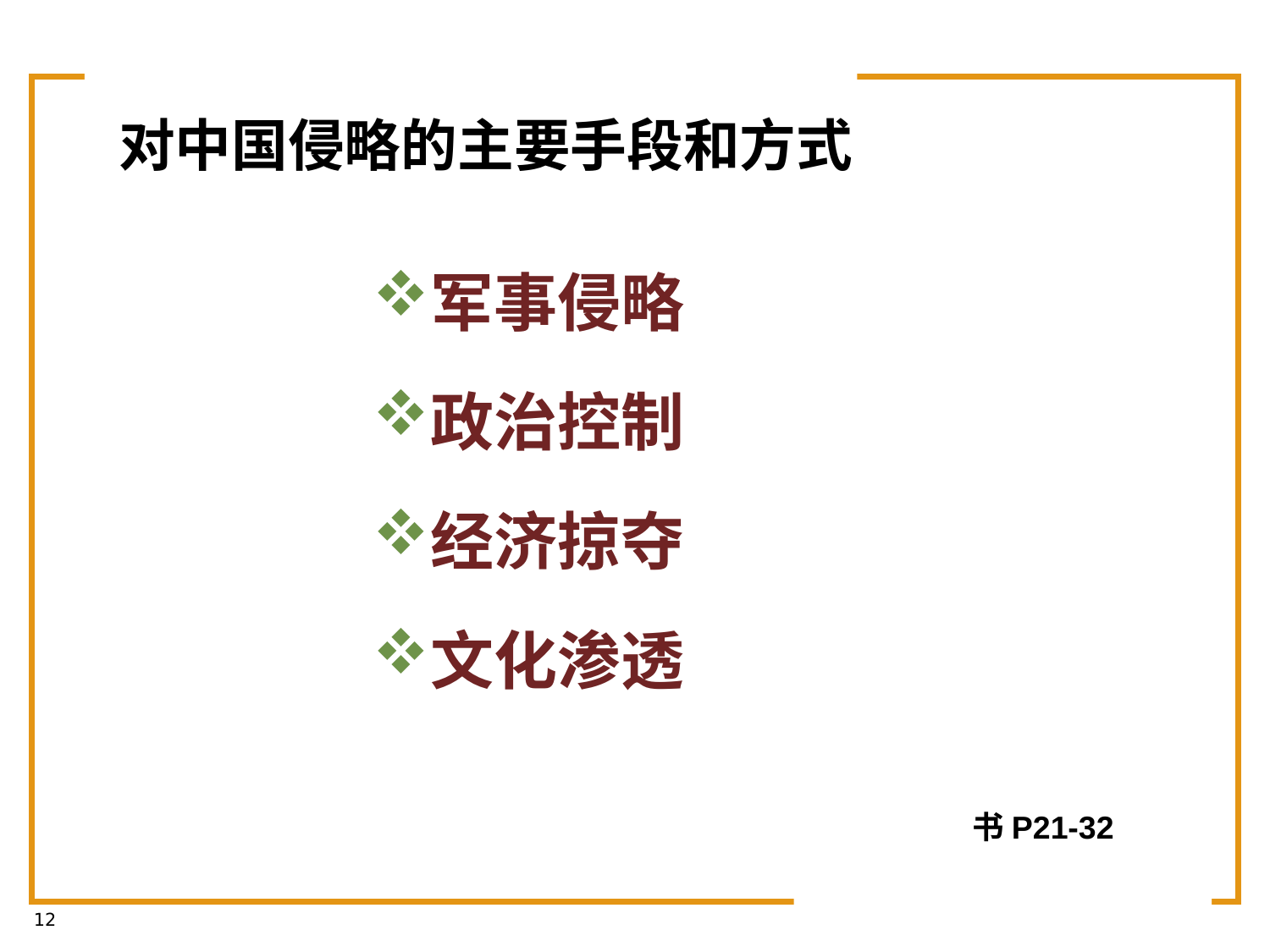

# 对中国侵略的主要手段和方式
军事侵略
政治控制
经济掠夺
文化渗透
书P21-32
12